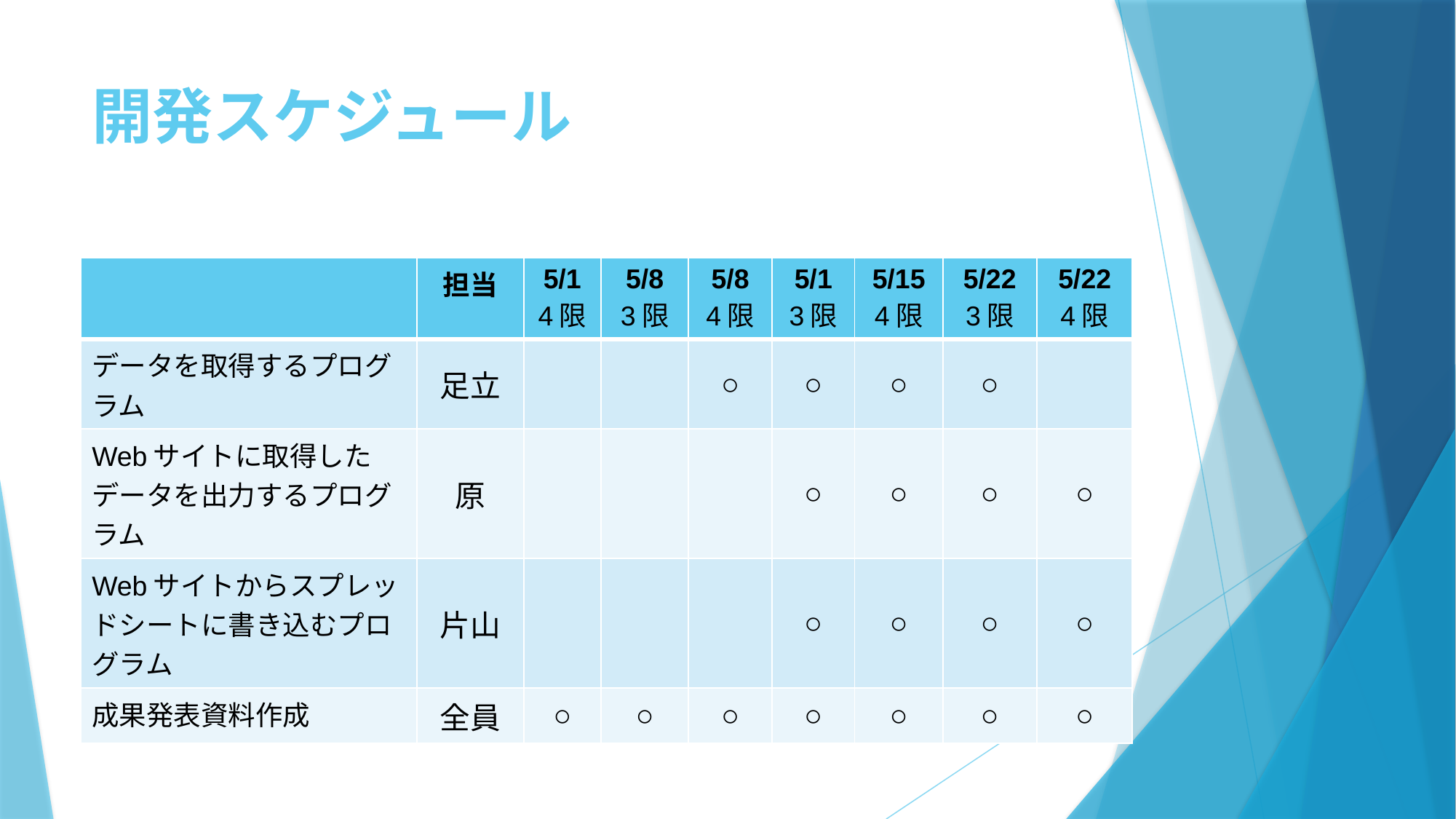

# 開発スケジュール
|  | 担当 | 5/1 4限 | 5/8 3限 | 5/8 4限 | 5/1 3限 | 5/15 4限 | 5/22 3限 | 5/22 4限 |
| --- | --- | --- | --- | --- | --- | --- | --- | --- |
| データを取得するプログラム | 足立 |  |  | ○ | ○ | ○ | ○ |  |
| Webサイトに取得したデータを出力するプログラム | 原 |  |  |  | ○ | ○ | ○ | ○ |
| Webサイトからスプレッドシートに書き込むプログラム | 片山 |  |  |  | ○ | ○ | ○ | ○ |
| 成果発表資料作成 | 全員 | ○ | ○ | ○ | ○ | ○ | ○ | ○ |